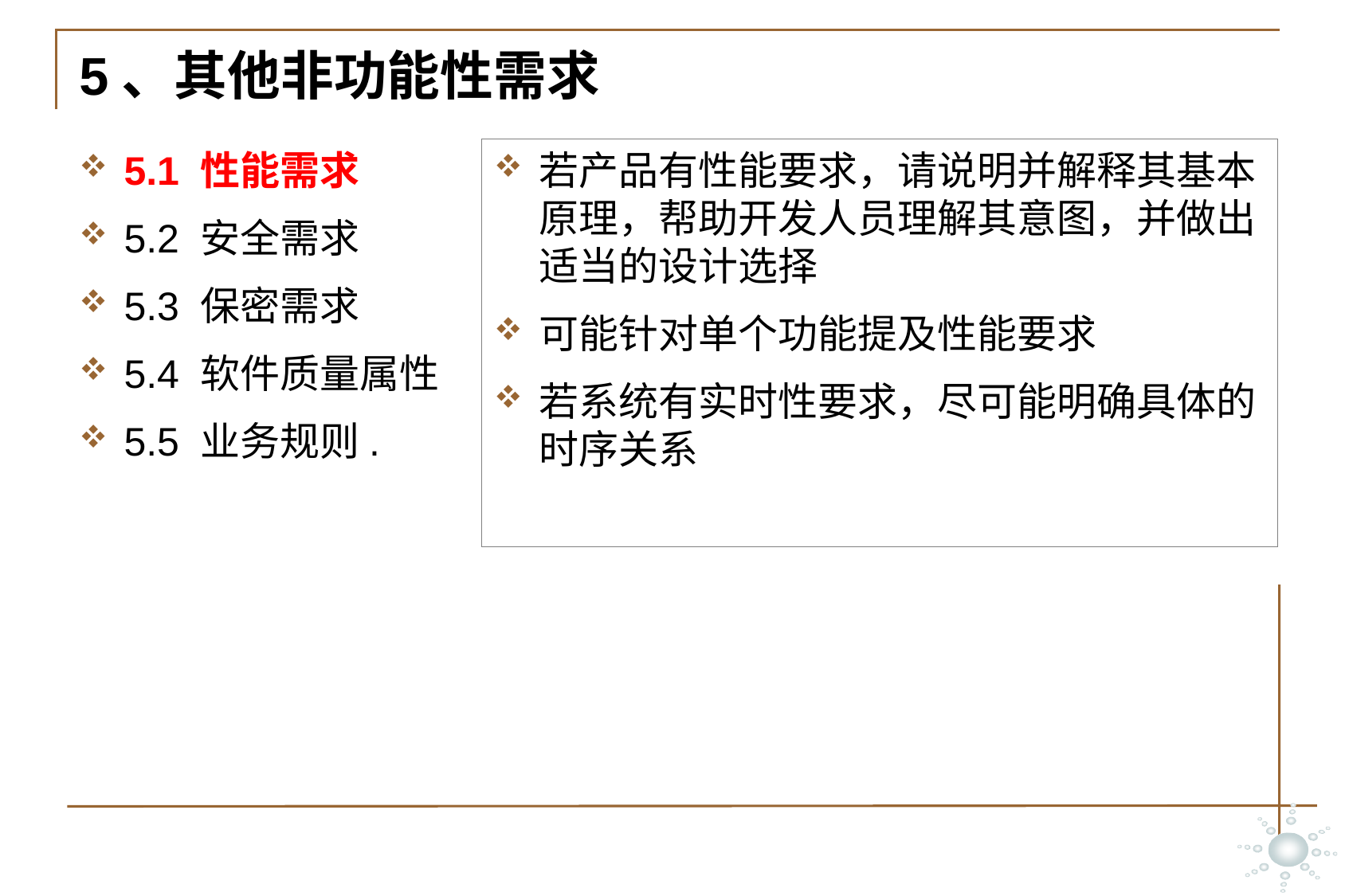

# 5、其他非功能性需求
5.1 性能需求
5.2 安全需求
5.3 保密需求
5.4 软件质量属性
5.5 业务规则.
若产品有性能要求，请说明并解释其基本原理，帮助开发人员理解其意图，并做出适当的设计选择
可能针对单个功能提及性能要求
若系统有实时性要求，尽可能明确具体的时序关系
35